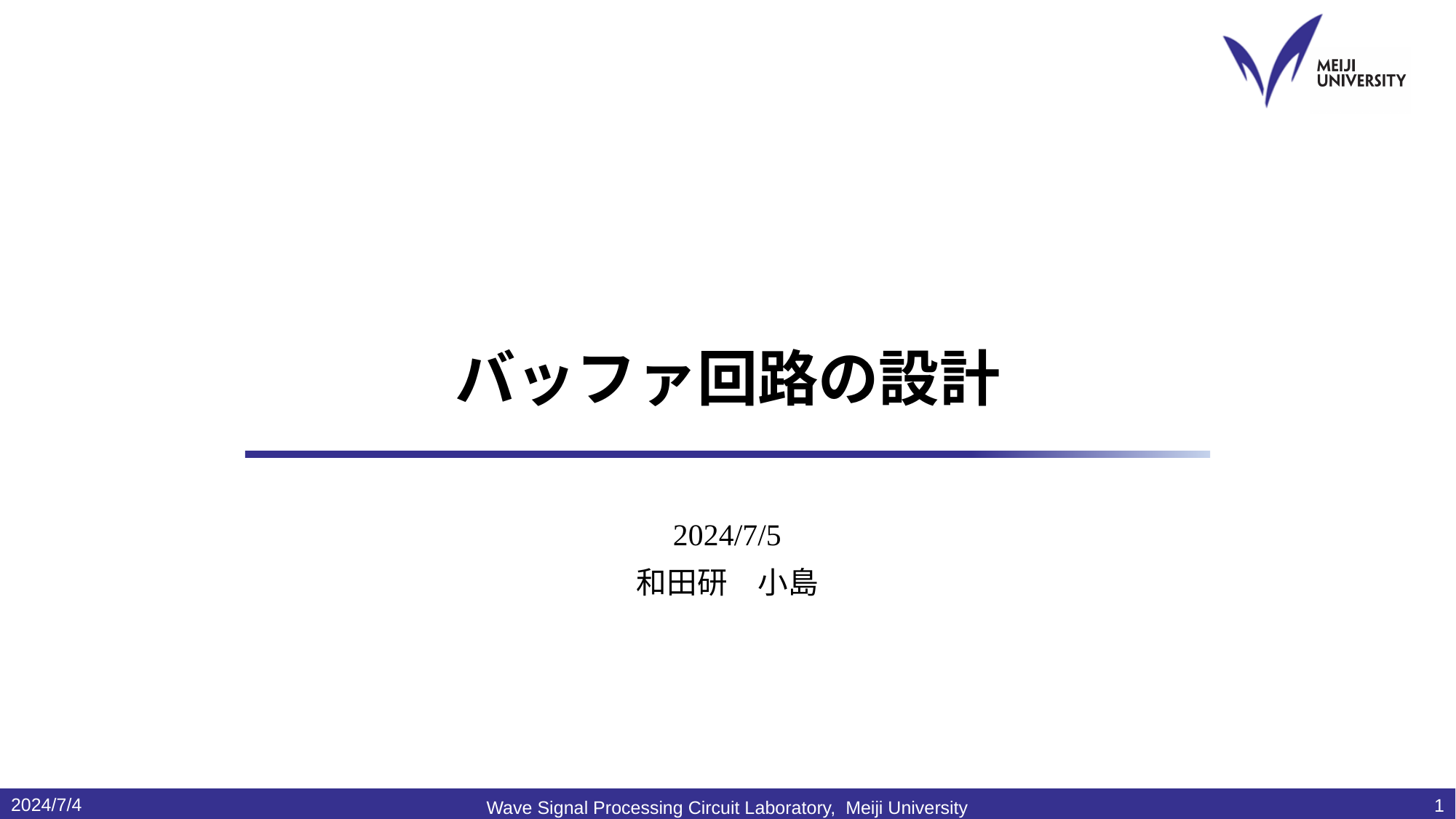

# バッファ回路の設計
2024/7/5
和田研　小島
2024/7/4
1
Wave Signal Processing Circuit Laboratory,  Meiji University